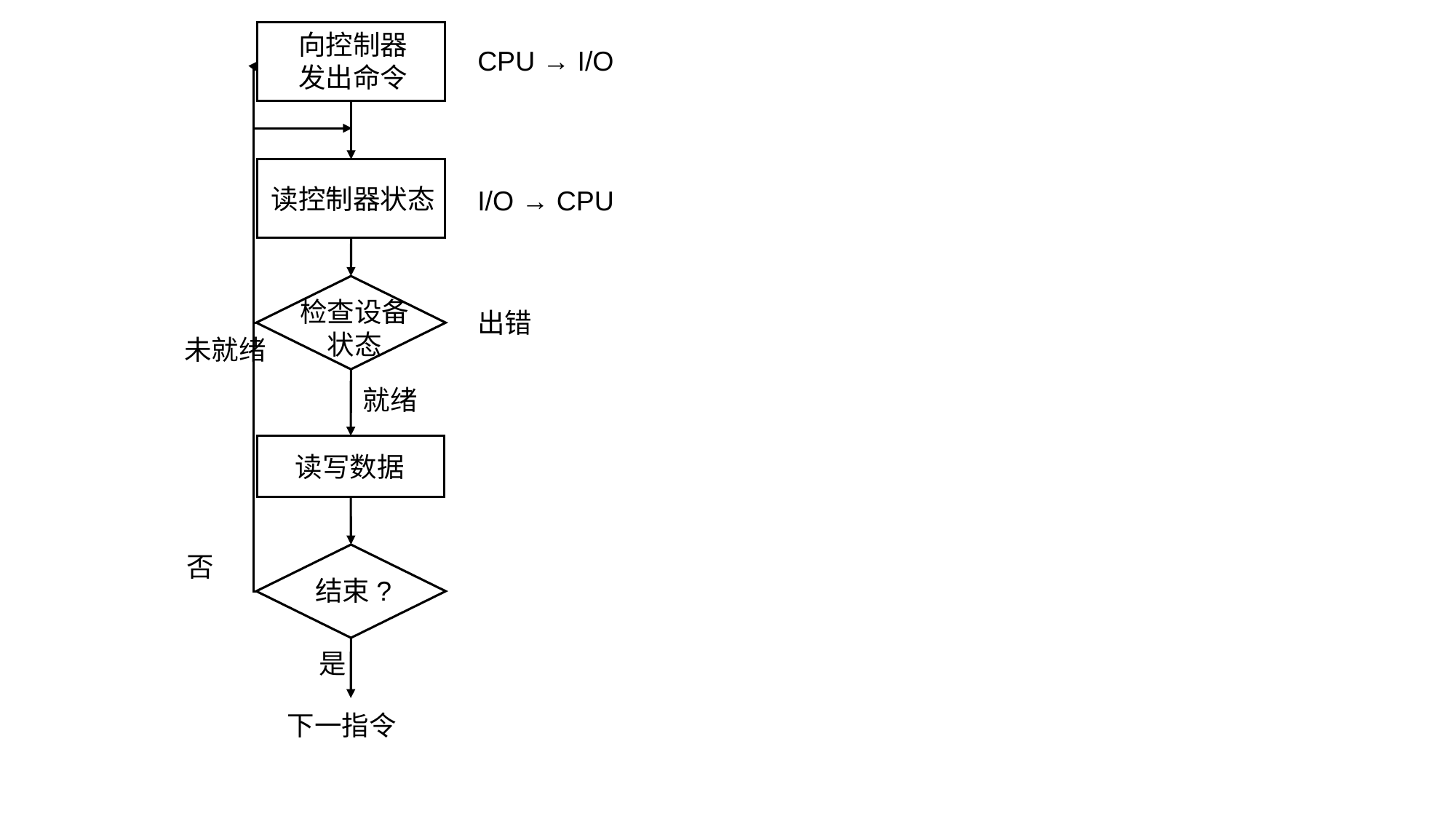

向控制器
发出命令
CPU → I/O

读控制器状态
I/O → CPU

检查设备
状态
出错
未就绪
就绪

读写数据
否

结束?
是
下一指令